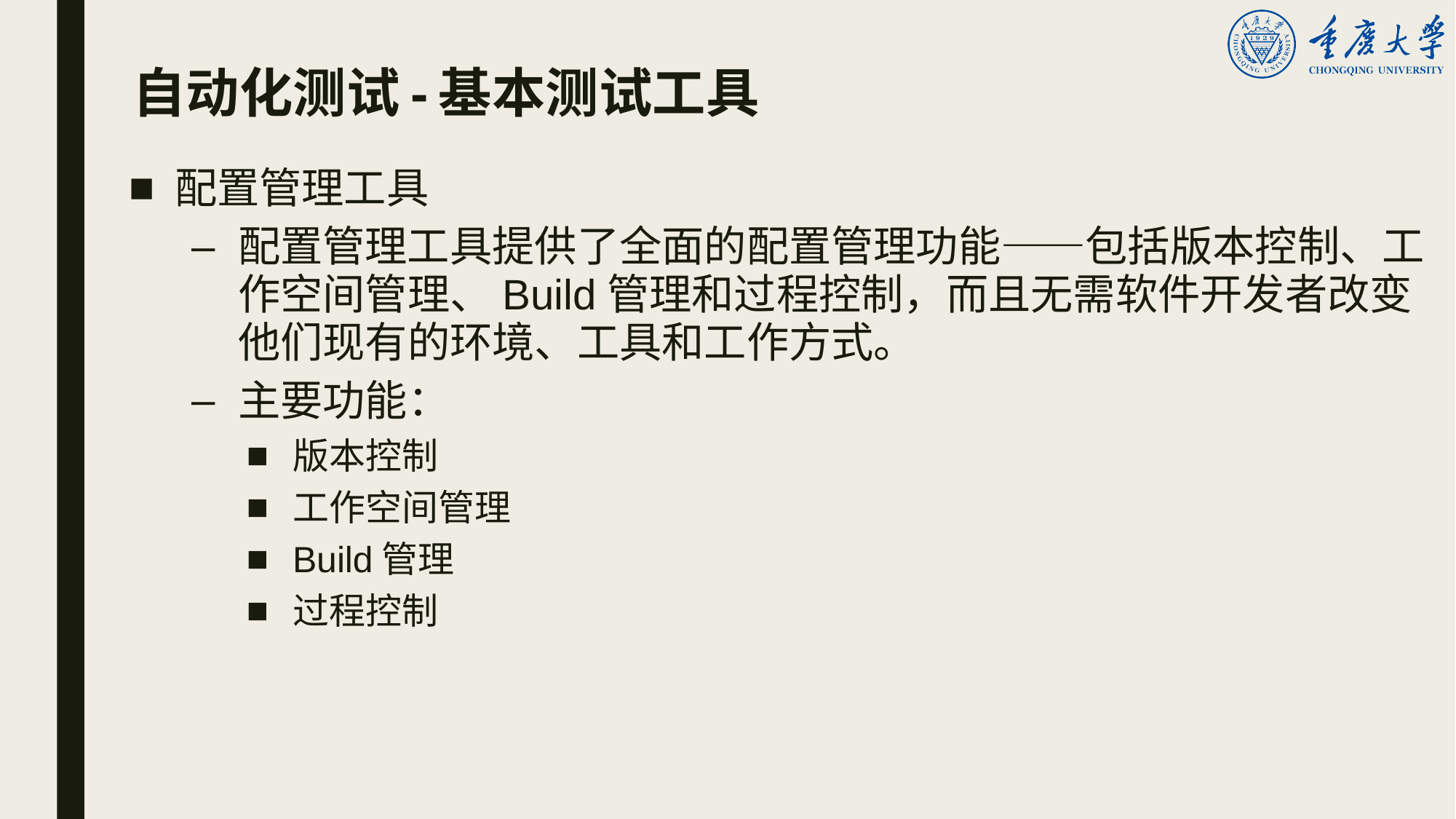

# 自动化测试-基本测试工具
配置管理工具
配置管理工具提供了全面的配置管理功能——包括版本控制、工作空间管理、Build管理和过程控制，而且无需软件开发者改变他们现有的环境、工具和工作方式。
主要功能：
版本控制
工作空间管理
Build管理
过程控制